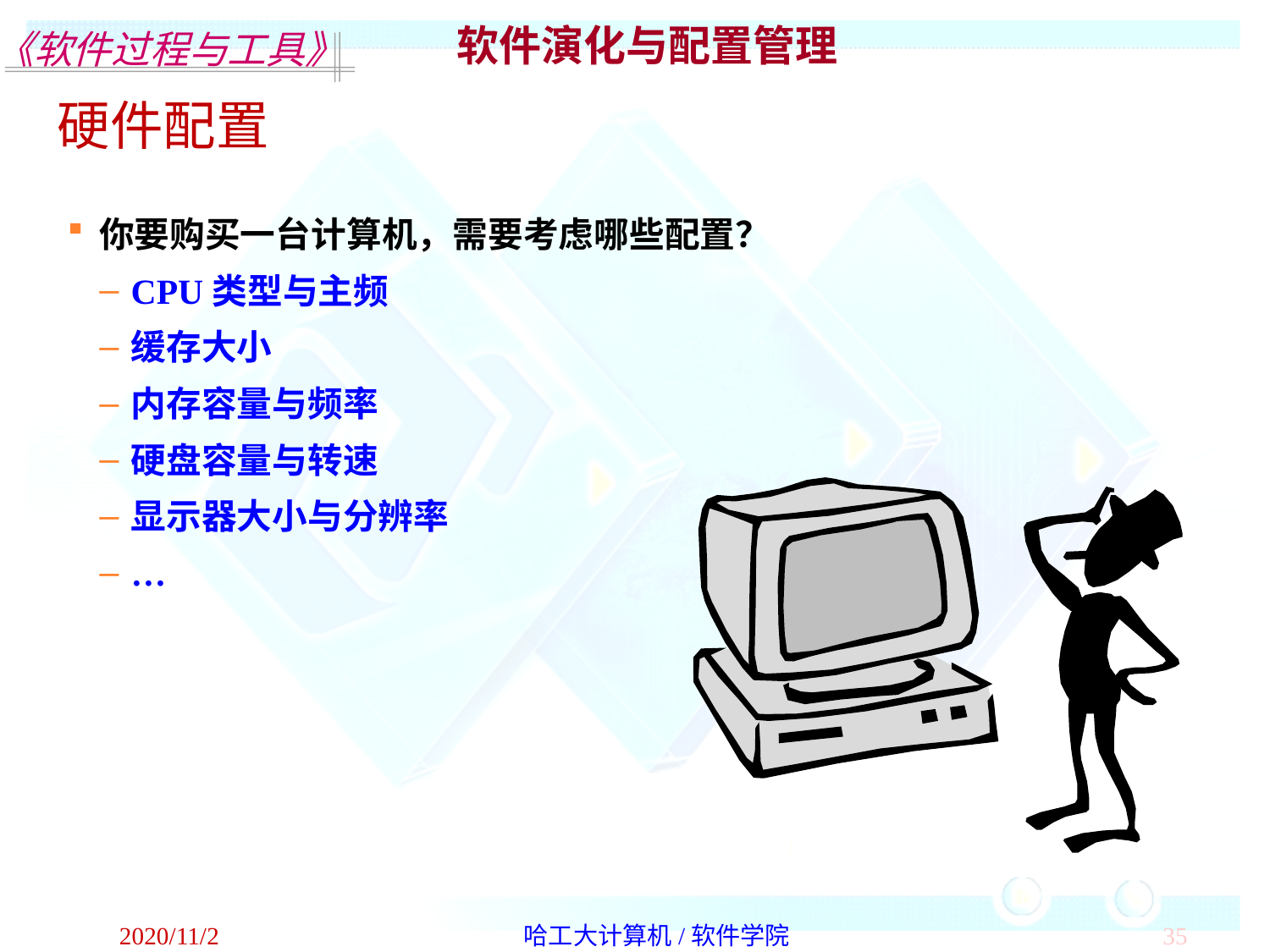

软件演化与配置管理
硬件配置
你要购买一台计算机，需要考虑哪些配置？
CPU类型与主频
缓存大小
内存容量与频率
硬盘容量与转速
显示器大小与分辨率
…